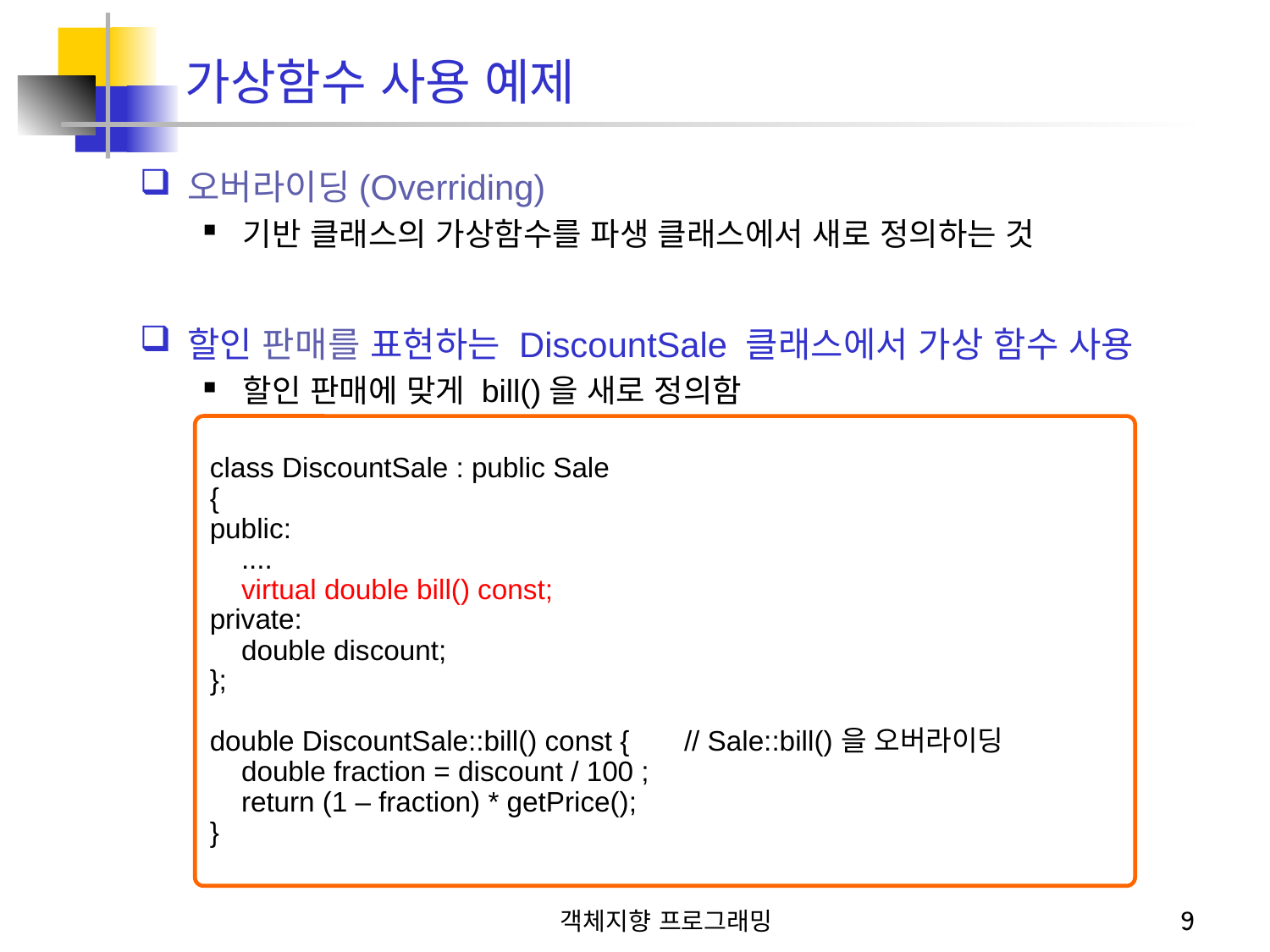

가상함수 사용 예제
오버라이딩(Overriding)
기반 클래스의 가상함수를 파생 클래스에서 새로 정의하는 것

할인 판매를 표현하는 DiscountSale 클래스에서 가상 함수 사용
할인 판매에 맞게 bill()을 새로 정의함
class DiscountSale : public Sale
{
public:
    ....
    virtual double bill() const;
private:
    double discount;
};

double DiscountSale::bill() const {       // Sale::bill()을 오버라이딩
    double fraction = discount / 100 ;
    return (1 – fraction) * getPrice();
}
객체지향 프로그래밍
9